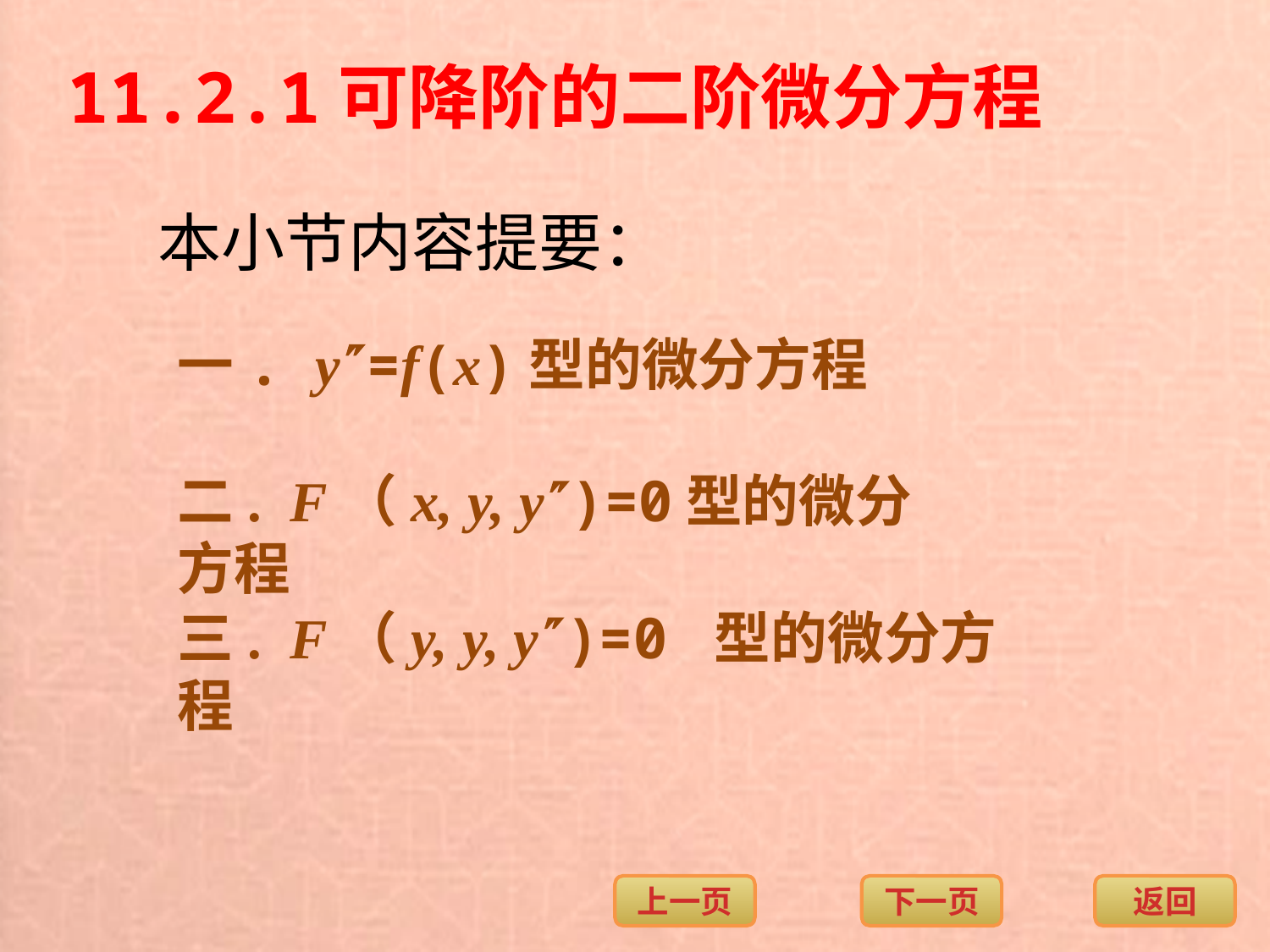

11.2.1可降阶的二阶微分方程
本小节内容提要：
一. y″=f(x)型的微分方程
二.  F（x, y, y″)=0型的微分方程
三.  F（y, y, y″)=0 型的微分方程